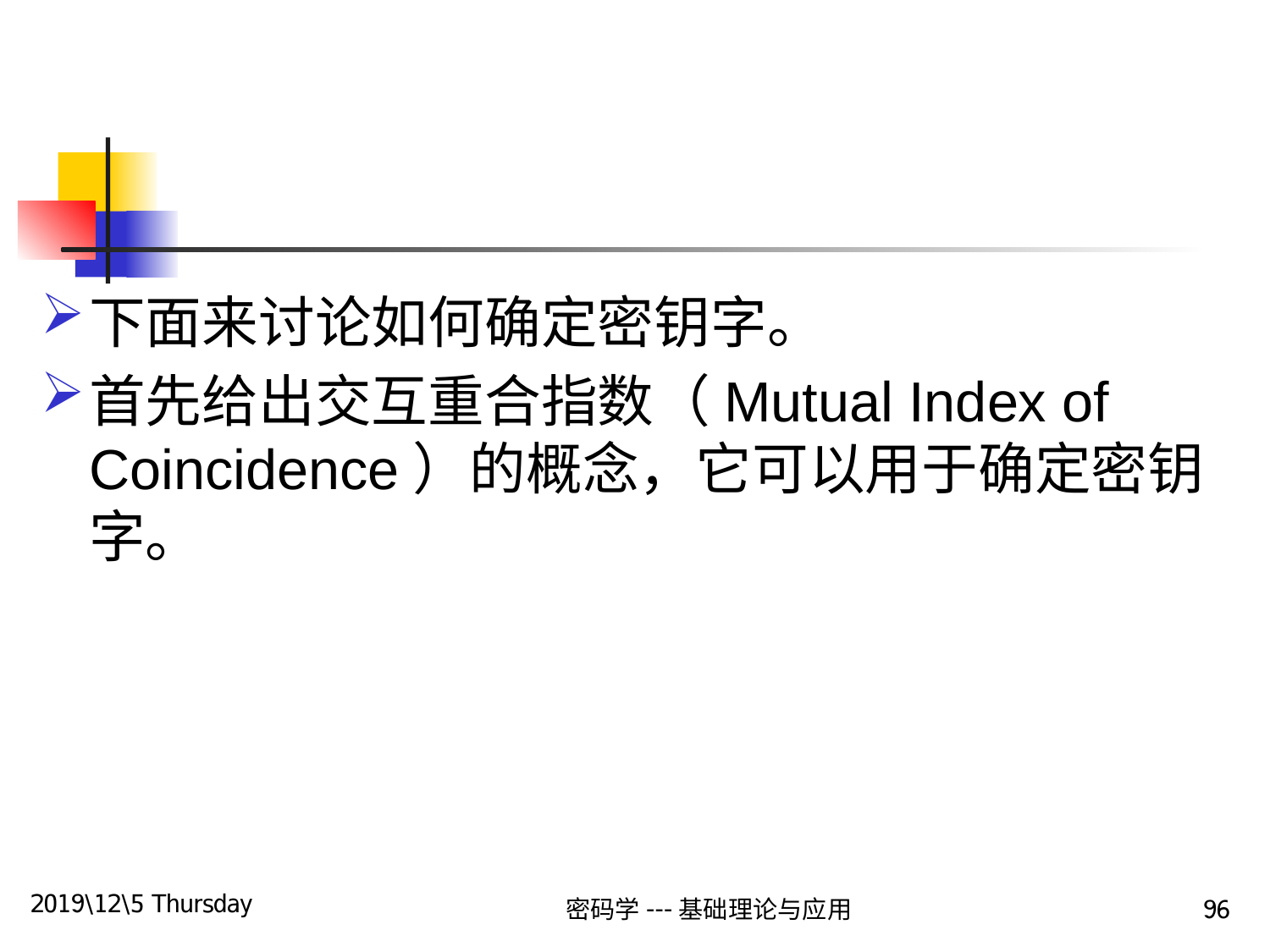

#
下面来讨论如何确定密钥字。
首先给出交互重合指数（Mutual Index of Coincidence）的概念，它可以用于确定密钥字。

密码学---基础理论与应用
96
2019\12\5 Thursday